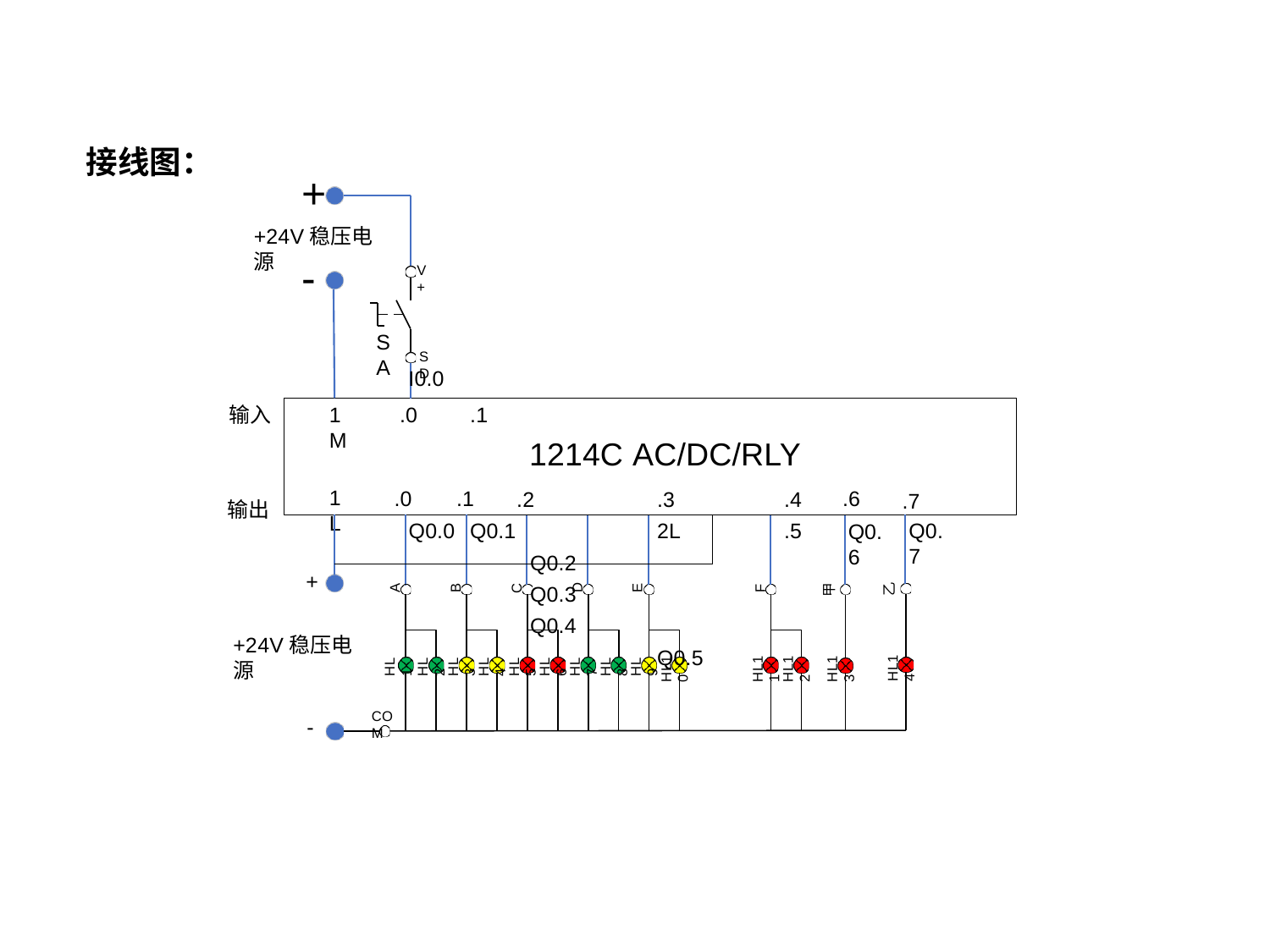

接线图：
+

+24V稳压电源
-
V+

SA

SD

I0.0

输入
1M
.0
.1
1214C AC/DC/RLY
.2	.3	.4	2L	.5  Q0.2		Q0.3		Q0.4			Q0.5
1L
.0
.6
.1
.7
输出

Q0.7
Q0.1
Q0.0
Q0.6

+

+24V稳压电源

乙
甲

C
A
B
D
E
F

HL14
HL10
HL11
HL12
HL13
HL6
HL7
HL8
HL1
HL2
HL3
HL4
HL5
HL9

COM
-